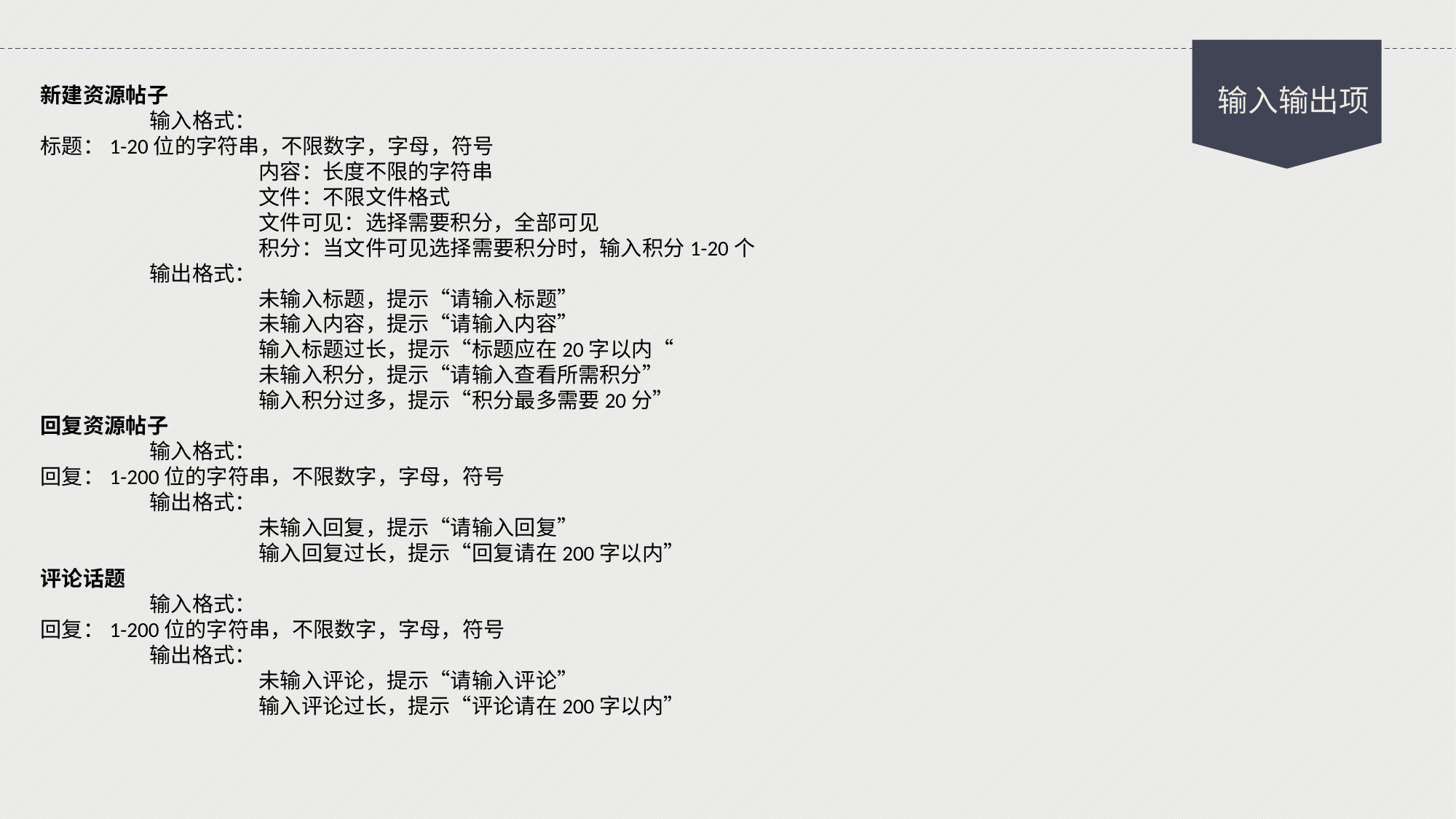

新建资源帖子
	输入格式：
标题：1-20位的字符串，不限数字，字母，符号
		内容：长度不限的字符串
		文件：不限文件格式
		文件可见：选择需要积分，全部可见
		积分：当文件可见选择需要积分时，输入积分1-20个
	输出格式：
		未输入标题，提示“请输入标题”
		未输入内容，提示“请输入内容”
		输入标题过长，提示“标题应在20字以内“
		未输入积分，提示“请输入查看所需积分”
		输入积分过多，提示“积分最多需要20分”
回复资源帖子
	输入格式：
回复：1-200位的字符串，不限数字，字母，符号
	输出格式：
		未输入回复，提示“请输入回复”
		输入回复过长，提示“回复请在200字以内”
评论话题
	输入格式：
回复：1-200位的字符串，不限数字，字母，符号
	输出格式：
		未输入评论，提示“请输入评论”
		输入评论过长，提示“评论请在200字以内”
输入输出项